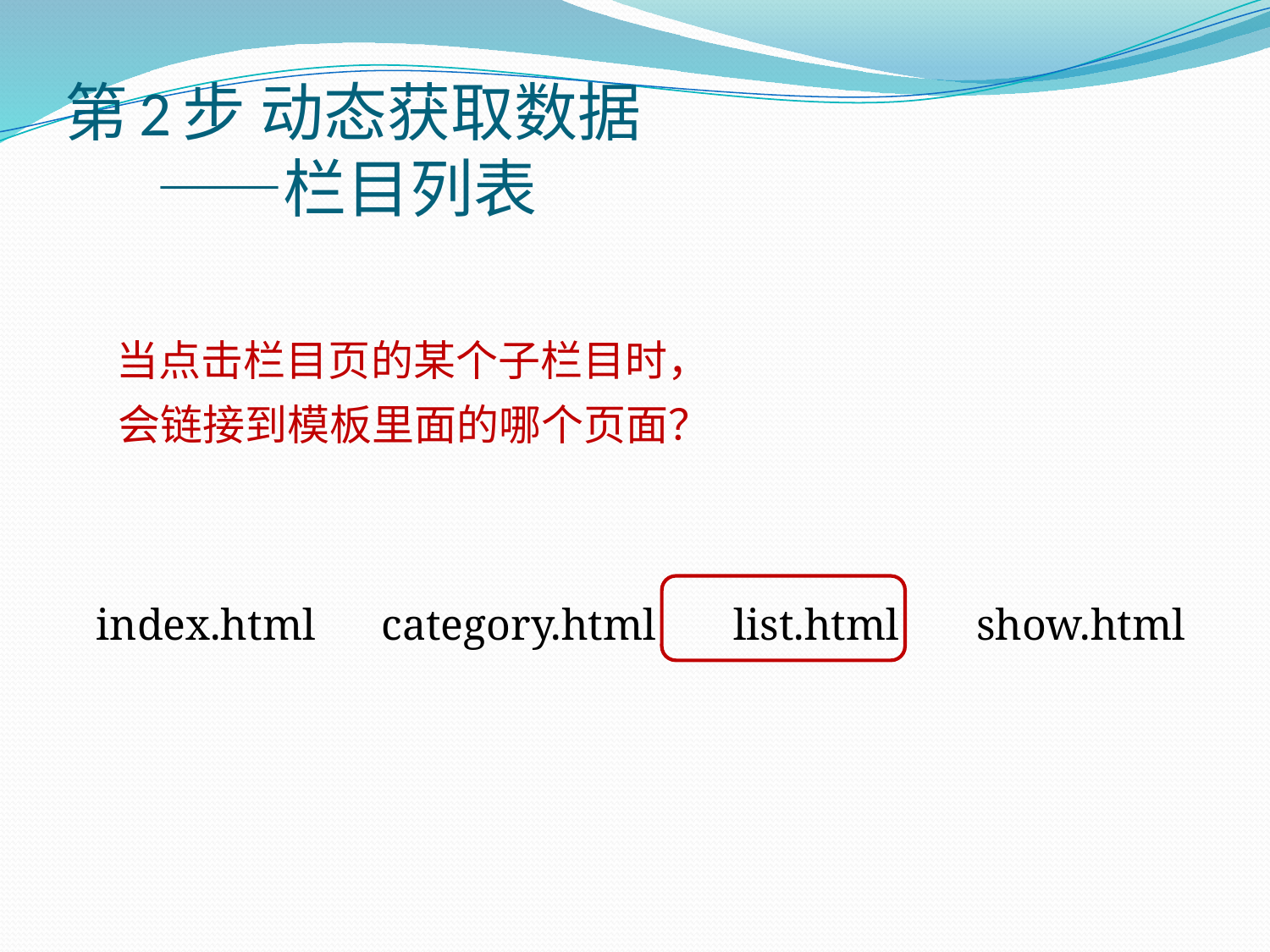

# 第2步 动态获取数据 ——栏目列表
当点击栏目页的某个子栏目时，
会链接到模板里面的哪个页面？

index.html      category.html       list.html       show.html